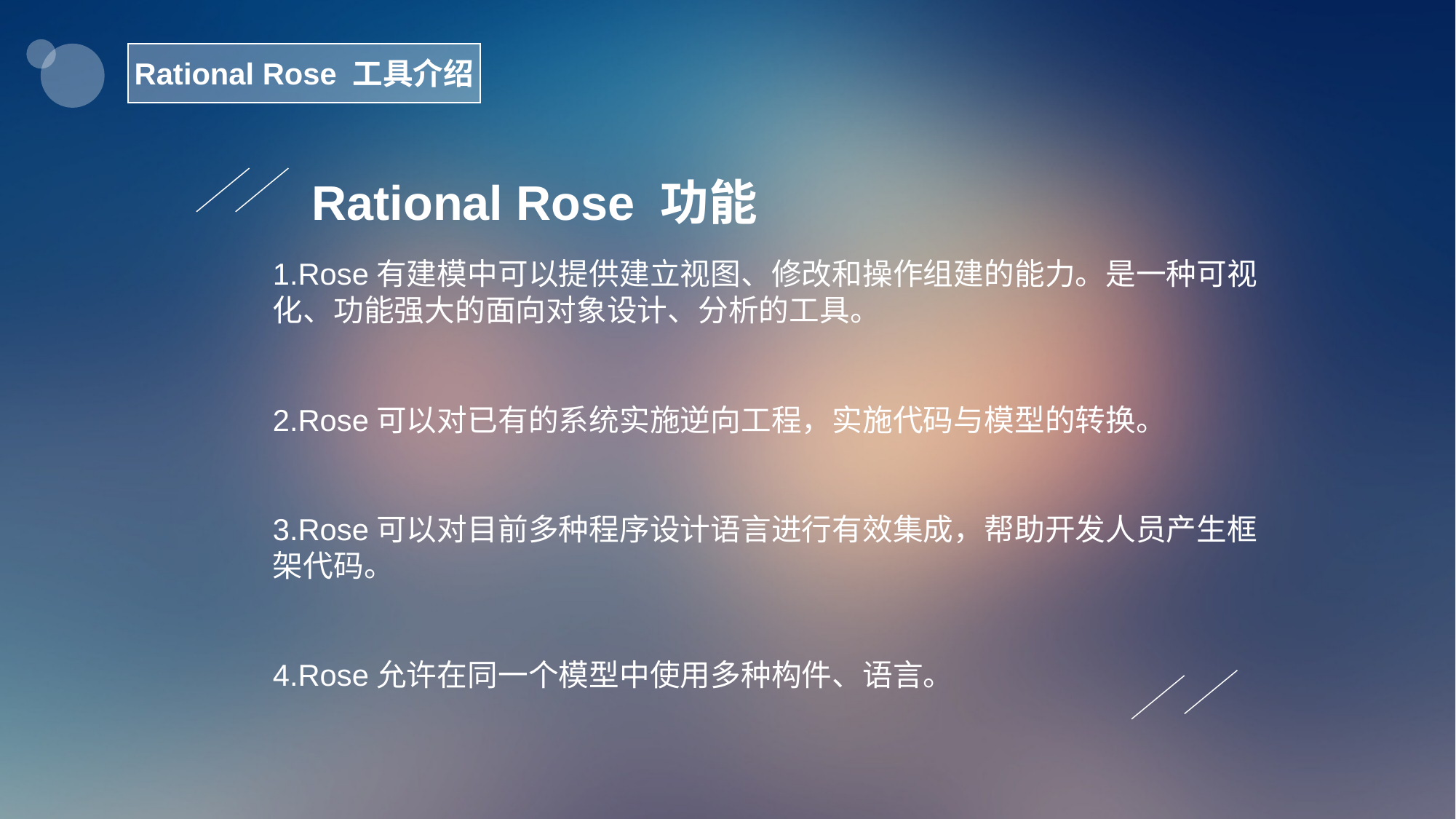

Rational Rose 工具介绍
Rational Rose 功能

1.Rose有建模中可以提供建立视图、修改和操作组建的能力。是一种可视化、功能强大的面向对象设计、分析的工具。

2.Rose可以对已有的系统实施逆向工程，实施代码与模型的转换。

3.Rose可以对目前多种程序设计语言进行有效集成，帮助开发人员产生框架代码。

4.Rose允许在同一个模型中使用多种构件、语言。